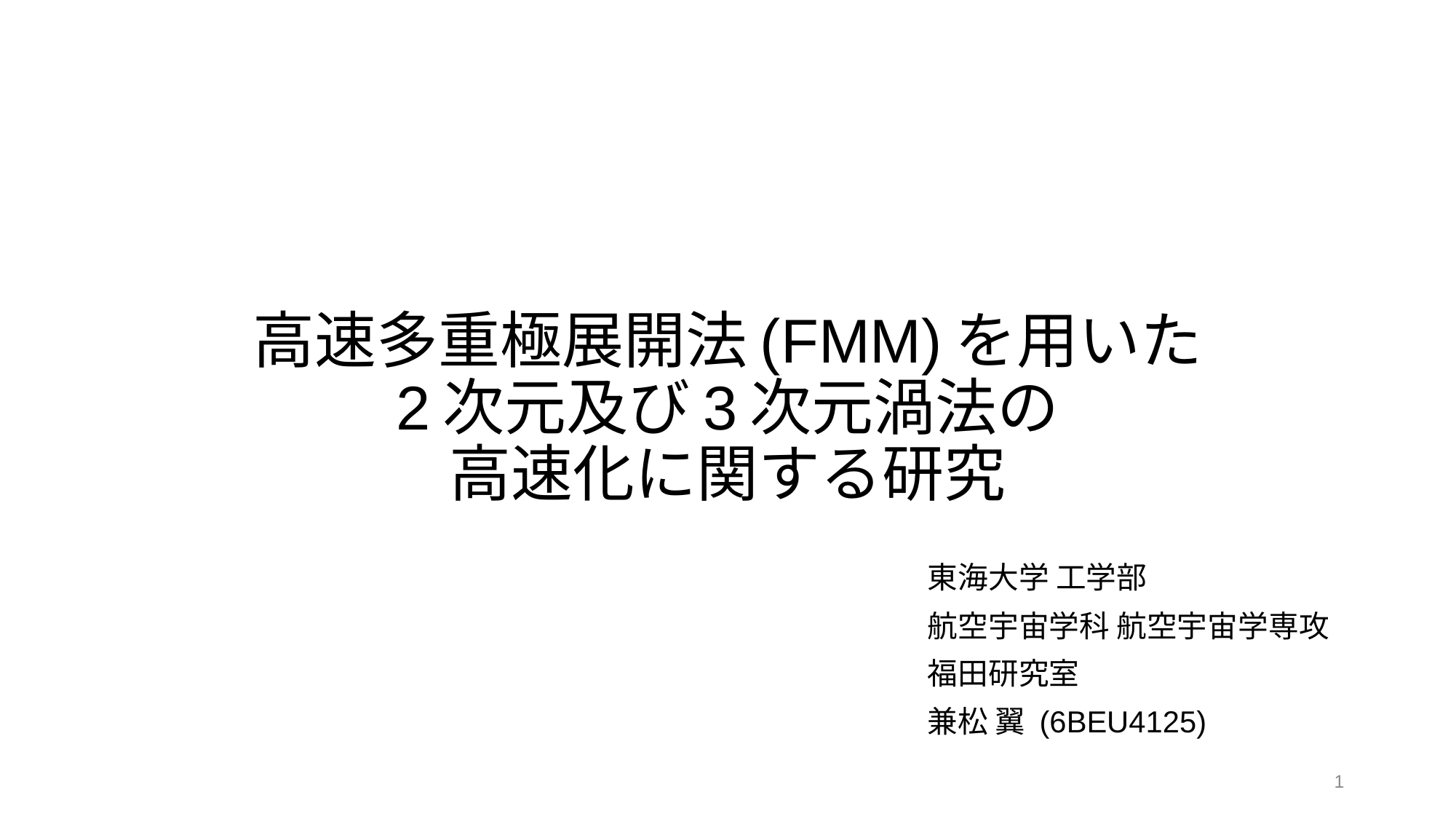

# 高速多重極展開法(FMM)を用いた 2次元及び3次元渦法の 高速化に関する研究
東海大学 工学部
航空宇宙学科 航空宇宙学専攻
福田研究室
兼松 翼 (6BEU4125)
1